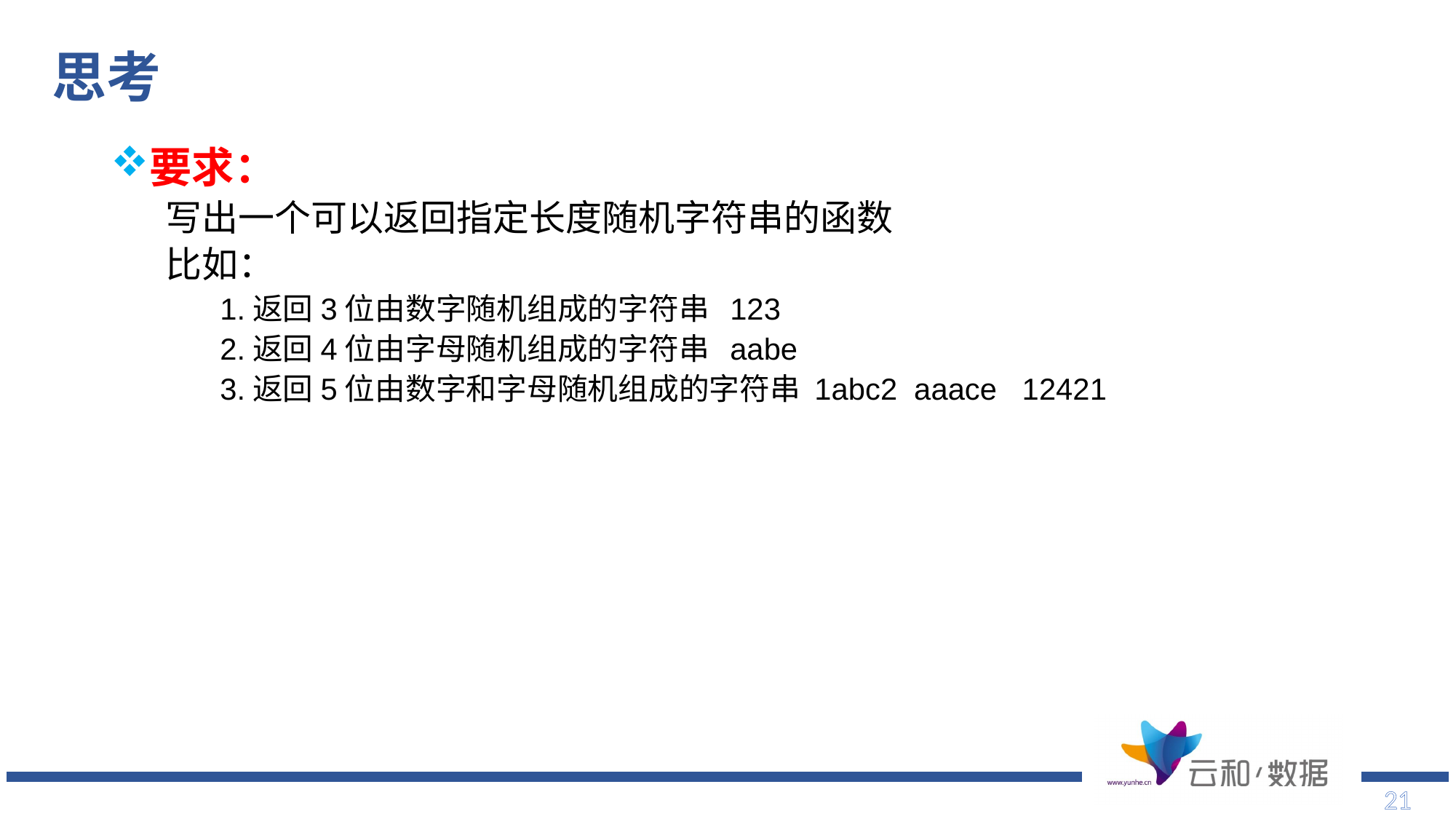

# 思考
要求：
写出一个可以返回指定长度随机字符串的函数
比如：
1.返回3位由数字随机组成的字符串  123
2.返回4位由字母随机组成的字符串  aabe
3.返回5位由数字和字母随机组成的字符串 1abc2  aaace   12421